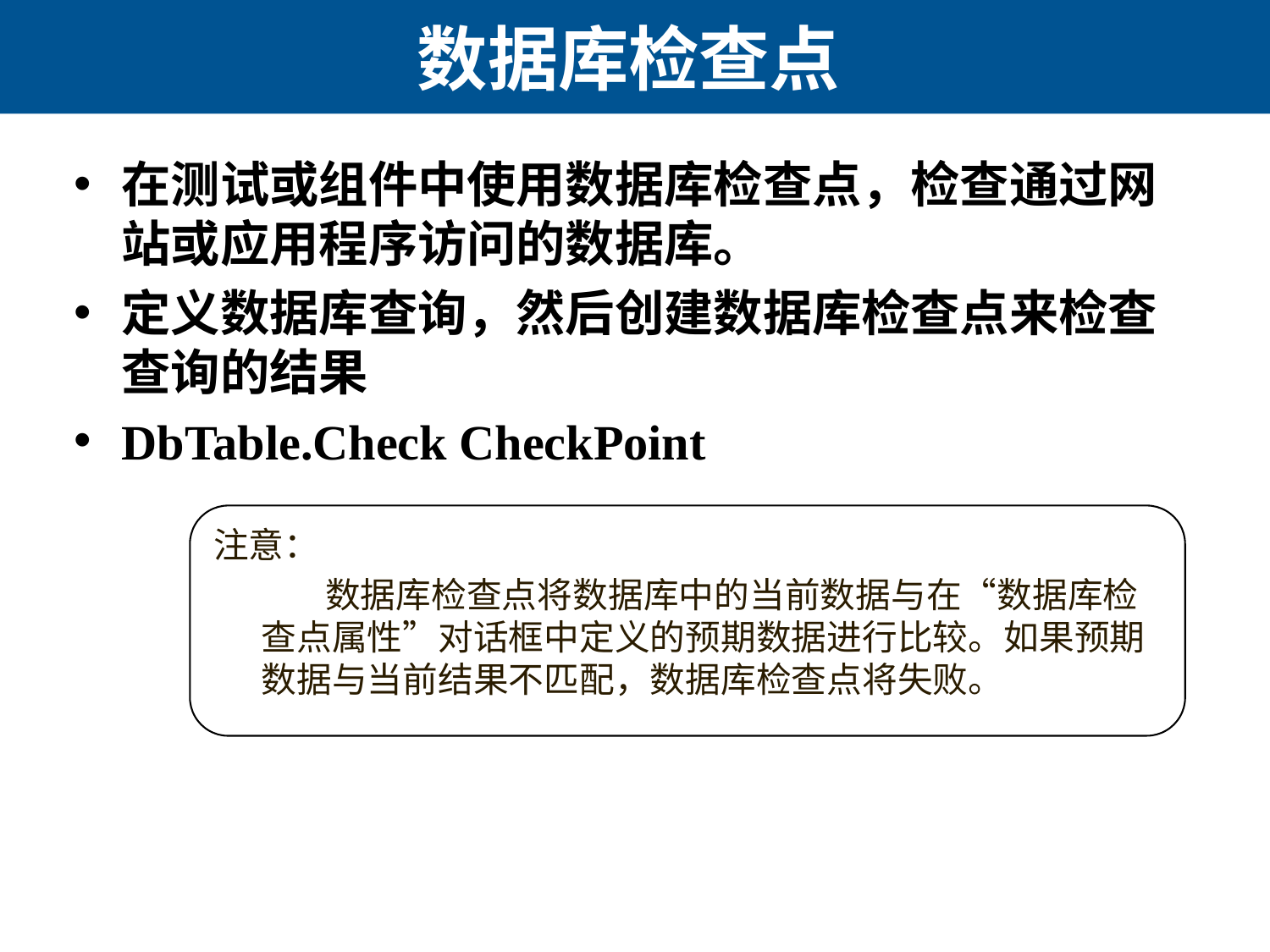

# 数据库检查点
在测试或组件中使用数据库检查点，检查通过网站或应用程序访问的数据库。
定义数据库查询，然后创建数据库检查点来检查查询的结果
DbTable.Check CheckPoint

注意：
数据库检查点将数据库中的当前数据与在“数据库检查点属性”对话框中定义的预期数据进行比较。如果预期数据与当前结果不匹配，数据库检查点将失败。